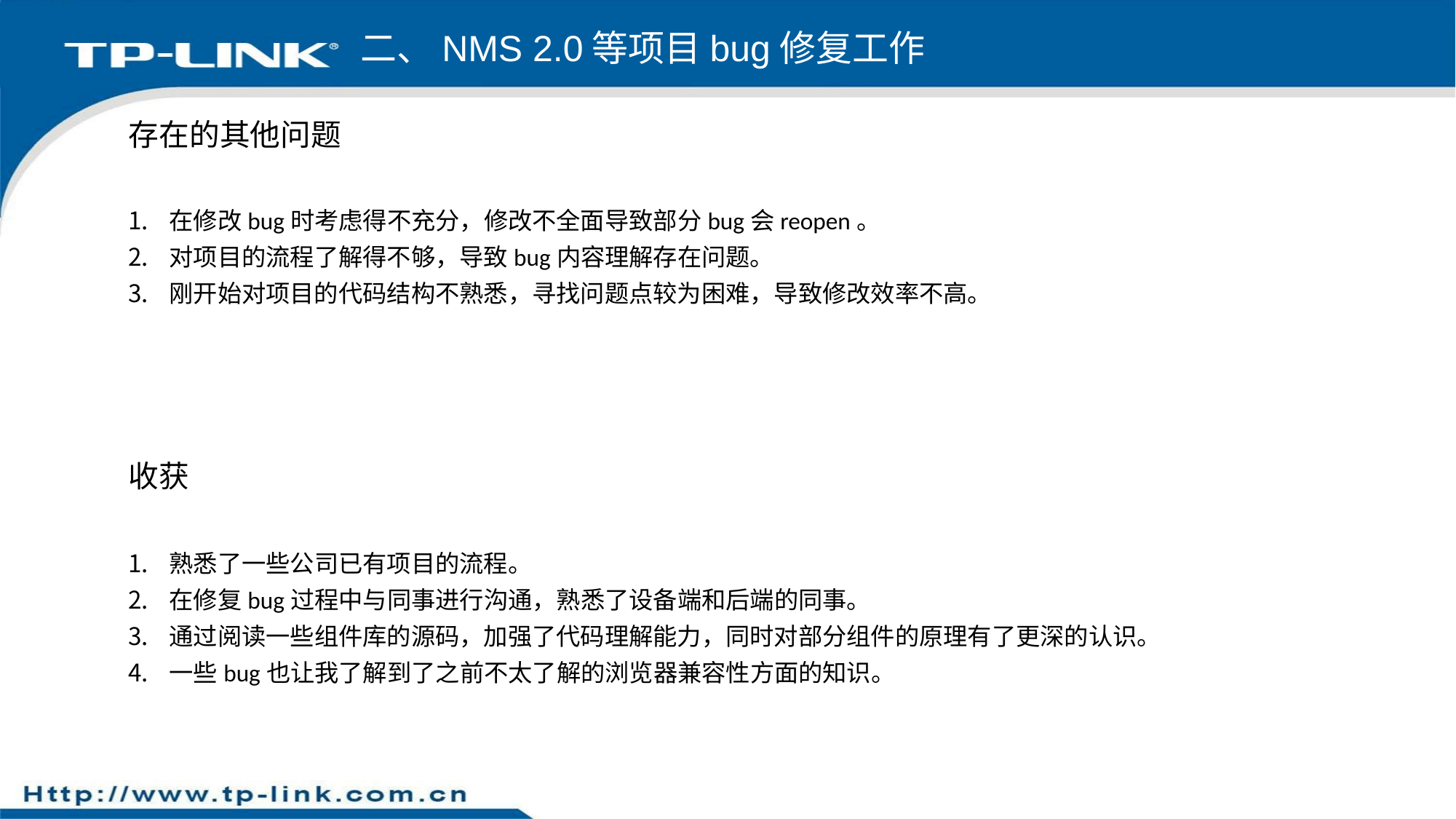

二、NMS 2.0等项目bug修复工作

# 存在的其他问题
在修改bug时考虑得不充分，修改不全面导致部分bug会reopen。
对项目的流程了解得不够，导致bug内容理解存在问题。
刚开始对项目的代码结构不熟悉，寻找问题点较为困难，导致修改效率不高。
收获
熟悉了一些公司已有项目的流程。
在修复bug过程中与同事进行沟通，熟悉了设备端和后端的同事。
通过阅读一些组件库的源码，加强了代码理解能力，同时对部分组件的原理有了更深的认识。
一些bug也让我了解到了之前不太了解的浏览器兼容性方面的知识。